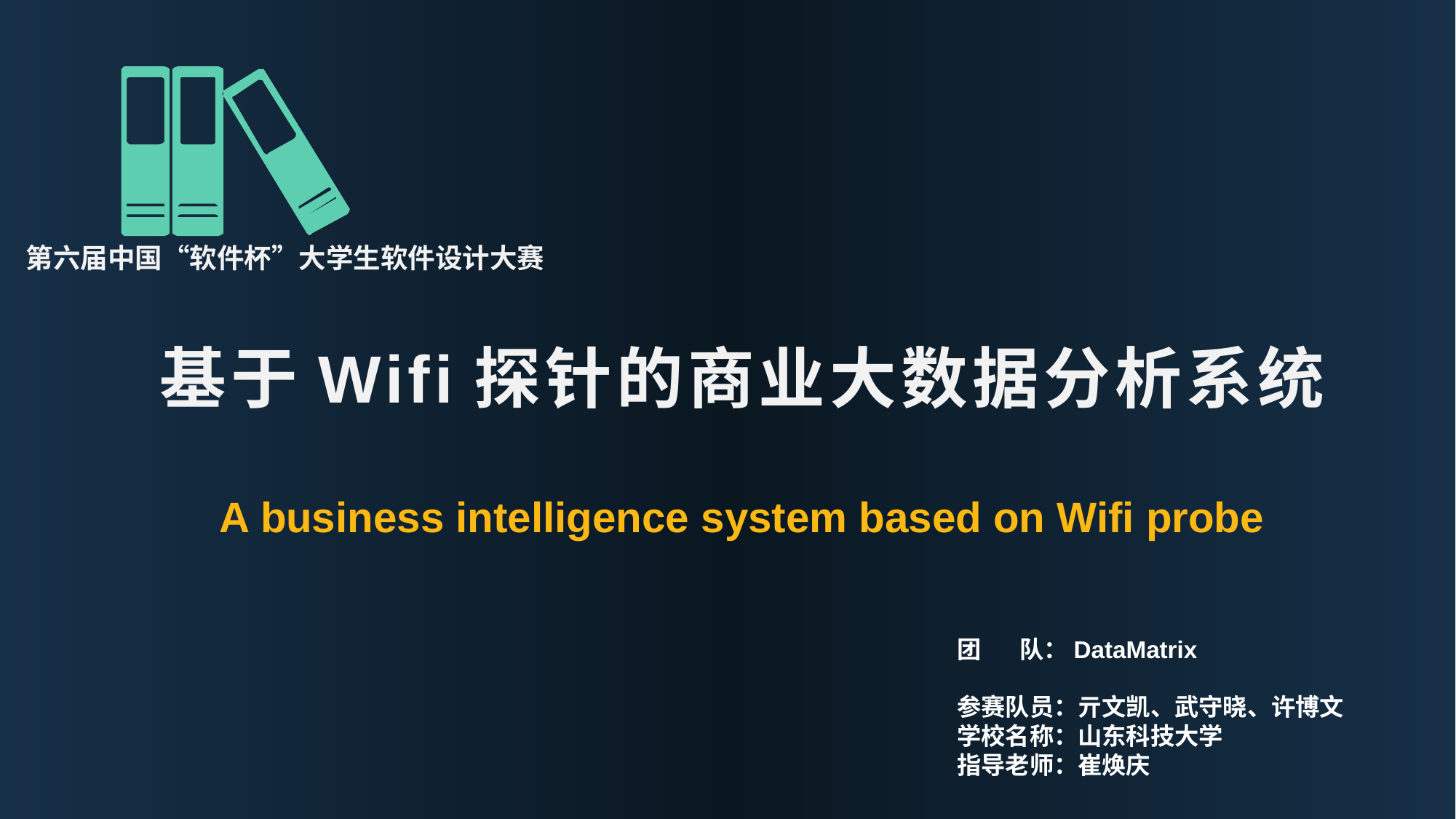

第六届中国“软件杯”大学生软件设计大赛
基于Wifi探针的商业大数据分析系统
A business intelligence system based on Wifi probe
团       队：DataMatrix
参赛队员：亓文凯、武守晓、许博文
学校名称：山东科技大学
指导老师：崔焕庆